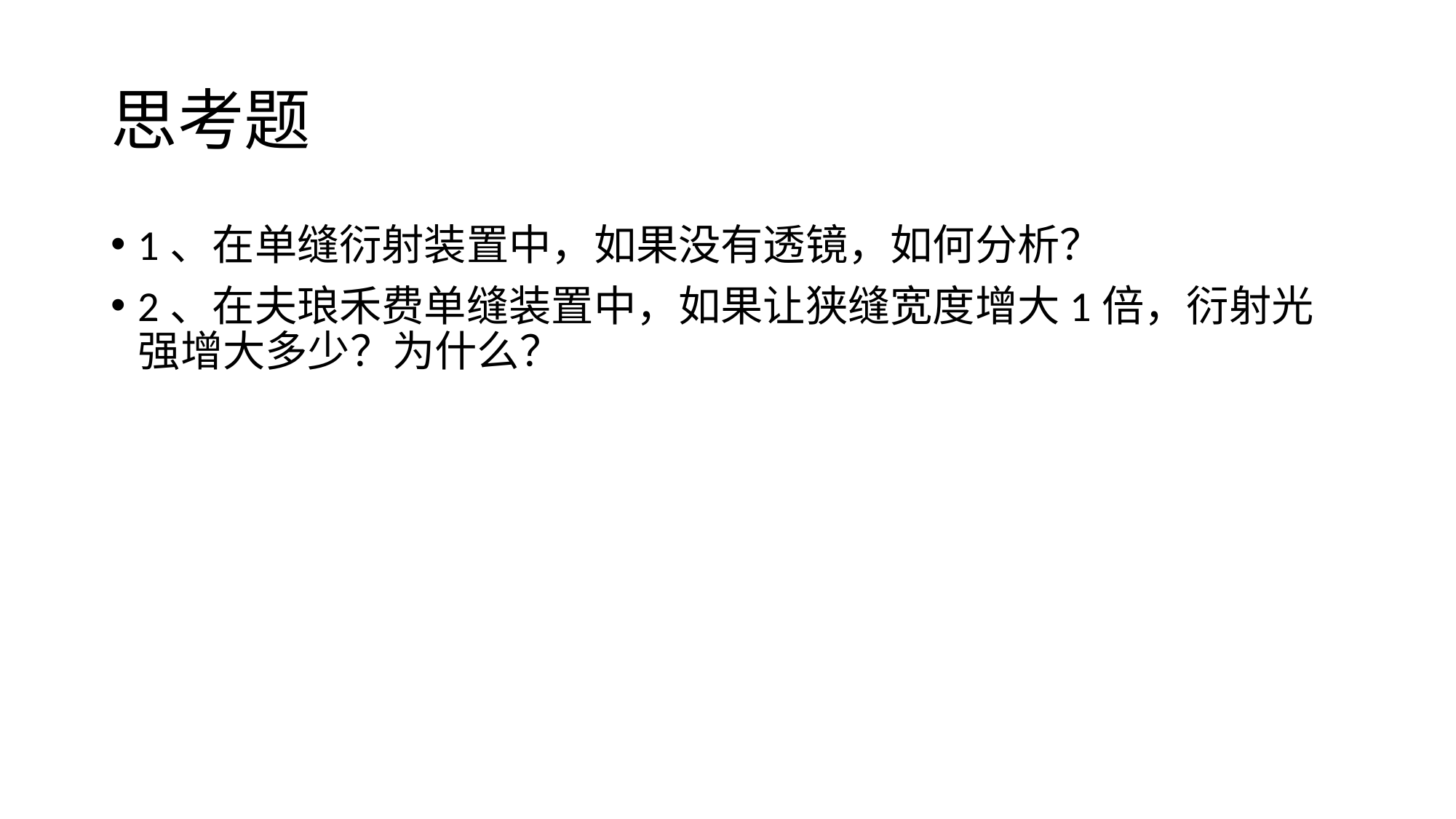

# 思考题
1、在单缝衍射装置中，如果没有透镜，如何分析？
2、在夫琅禾费单缝装置中，如果让狭缝宽度增大1倍，衍射光强增大多少？为什么？